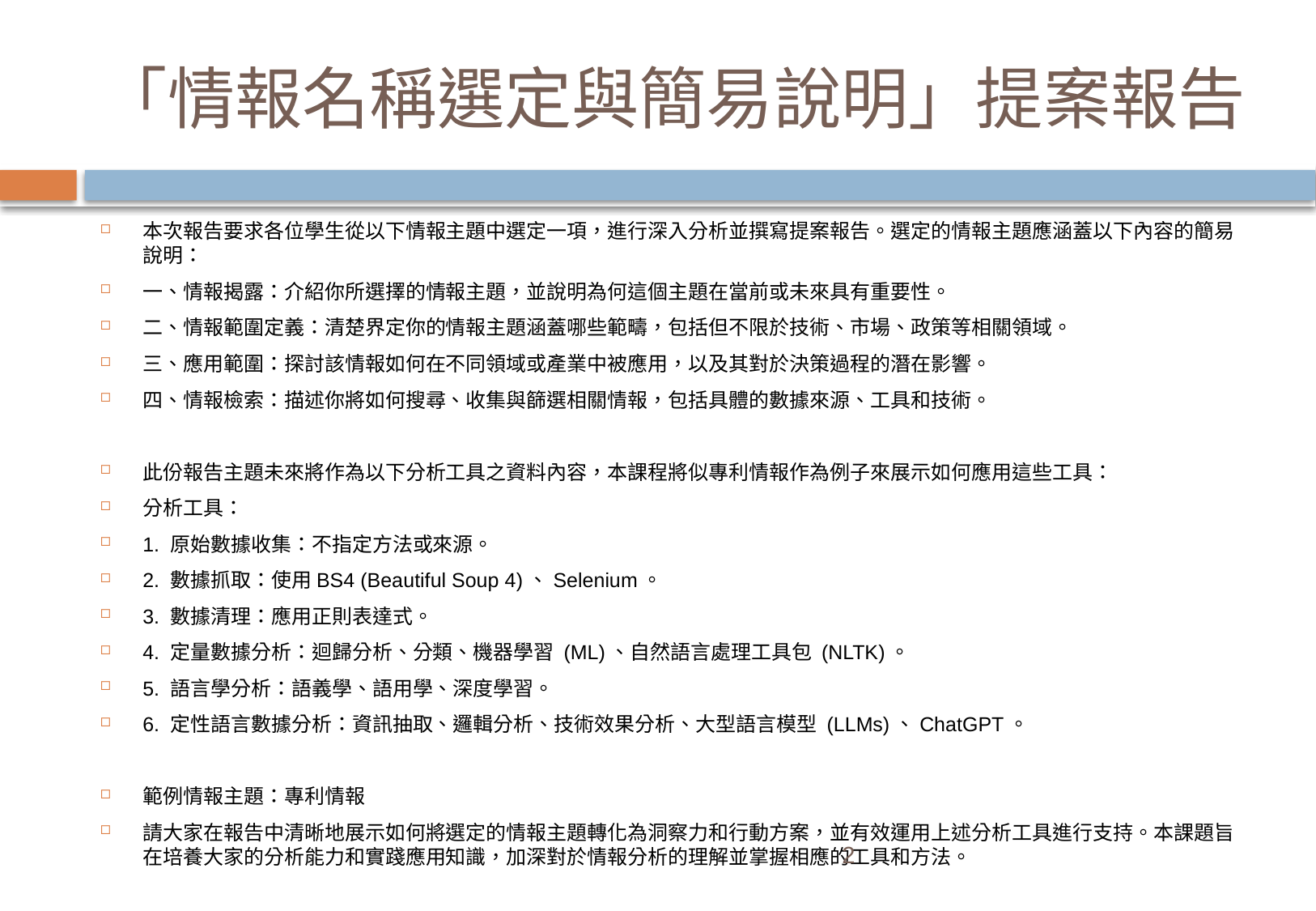

# 「情報名稱選定與簡易說明」提案報告
本次報告要求各位學生從以下情報主題中選定一項，進行深入分析並撰寫提案報告。選定的情報主題應涵蓋以下內容的簡易說明：
一、情報揭露：介紹你所選擇的情報主題，並說明為何這個主題在當前或未來具有重要性。
二、情報範圍定義：清楚界定你的情報主題涵蓋哪些範疇，包括但不限於技術、市場、政策等相關領域。
三、應用範圍：探討該情報如何在不同領域或產業中被應用，以及其對於決策過程的潛在影響。
四、情報檢索：描述你將如何搜尋、收集與篩選相關情報，包括具體的數據來源、工具和技術。

此份報告主題未來將作為以下分析工具之資料內容，本課程將似專利情報作為例子來展示如何應用這些工具：
分析工具：
1. 原始數據收集：不指定方法或來源。
2. 數據抓取：使用BS4 (Beautiful Soup 4)、Selenium。
3. 數據清理：應用正則表達式。
4. 定量數據分析：迴歸分析、分類、機器學習 (ML)、自然語言處理工具包 (NLTK)。
5. 語言學分析：語義學、語用學、深度學習。
6. 定性語言數據分析：資訊抽取、邏輯分析、技術效果分析、大型語言模型 (LLMs)、ChatGPT。

範例情報主題：專利情報
請大家在報告中清晰地展示如何將選定的情報主題轉化為洞察力和行動方案，並有效運用上述分析工具進行支持。本課題旨在培養大家的分析能力和實踐應用知識，加深對於情報分析的理解並掌握相應的工具和方法。
2